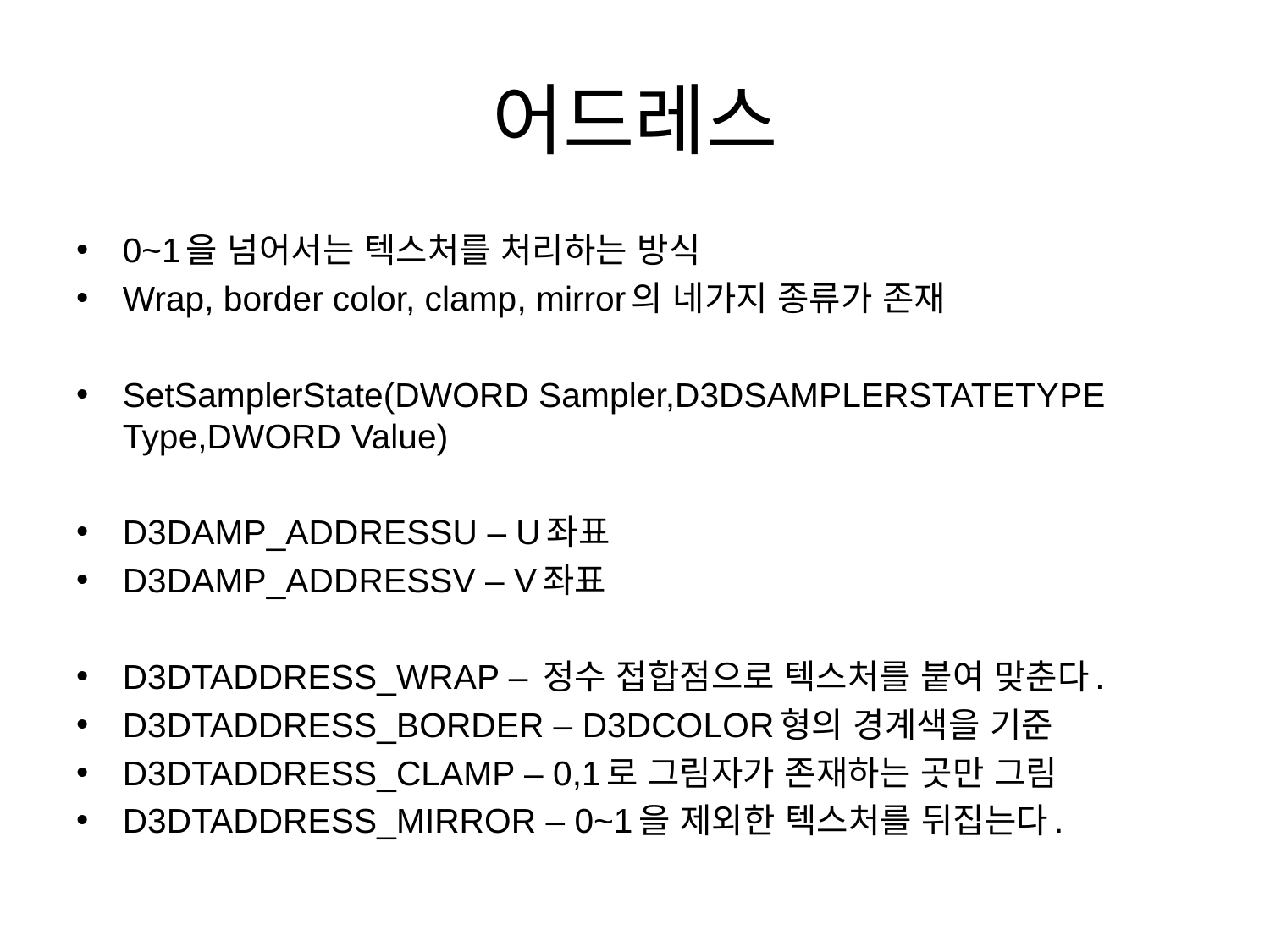

# 어드레스
0~1을 넘어서는 텍스처를 처리하는 방식
Wrap, border color, clamp, mirror의 네가지 종류가 존재

SetSamplerState(DWORD Sampler,D3DSAMPLERSTATETYPE Type,DWORD Value)

D3DAMP_ADDRESSU – U좌표
D3DAMP_ADDRESSV – V좌표

D3DTADDRESS_WRAP – 정수 접합점으로 텍스처를 붙여 맞춘다.
D3DTADDRESS_BORDER – D3DCOLOR형의 경계색을 기준
D3DTADDRESS_CLAMP – 0,1로 그림자가 존재하는 곳만 그림
D3DTADDRESS_MIRROR – 0~1을 제외한 텍스처를 뒤집는다.